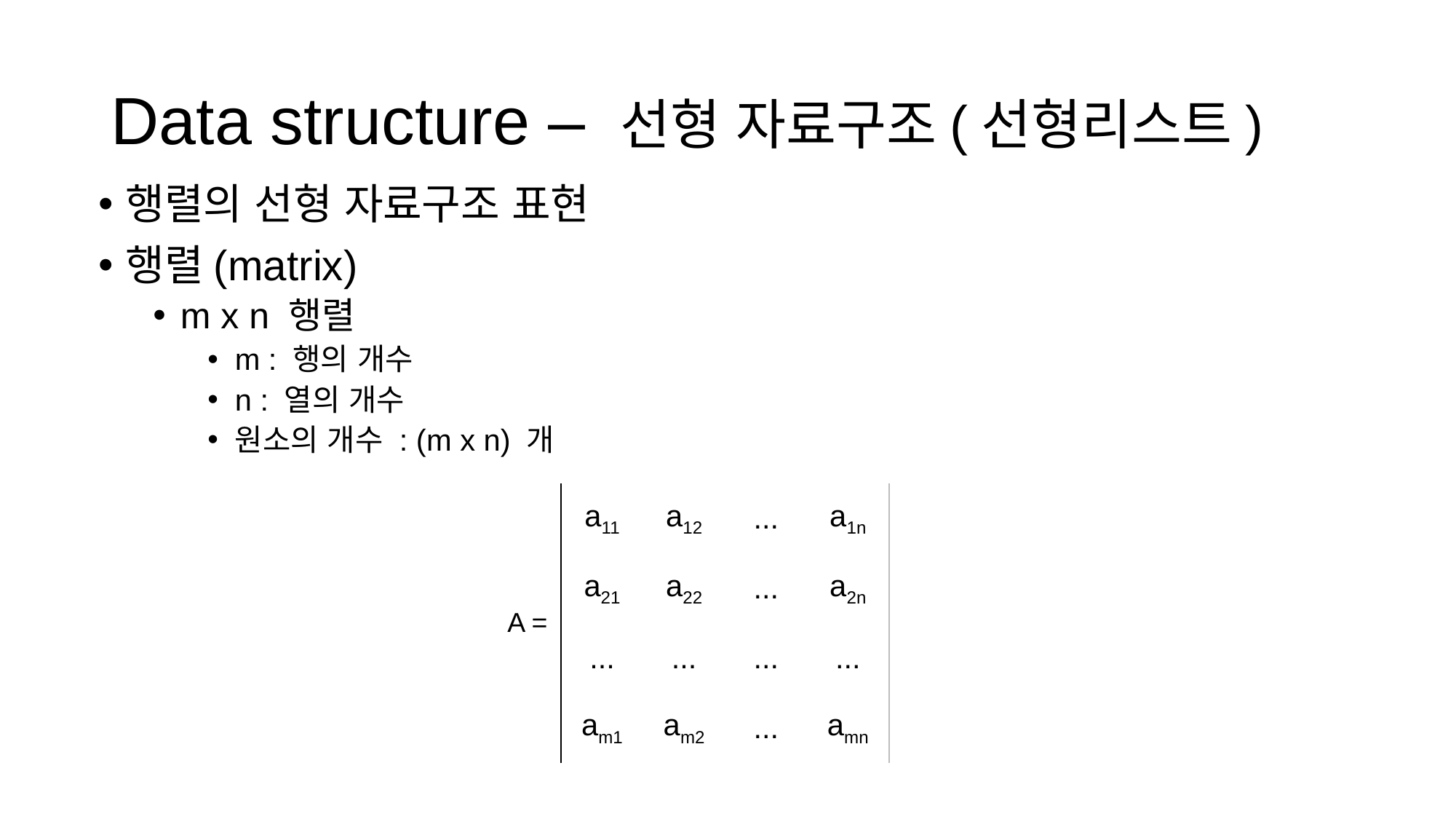

# Data structure – 선형 자료구조(선형리스트)
행렬의 선형 자료구조 표현
행렬(matrix)
m x n 행렬
m : 행의 개수
n : 열의 개수
원소의 개수 : (m x n) 개

| A = | a11 | a12 | ... | a1n |
| --- | --- | --- | --- | --- |
|  | a21 | a22 | ... | a2n |
|  | ... | ... | ... | ... |
|  | am1 | am2 | ... | amn |